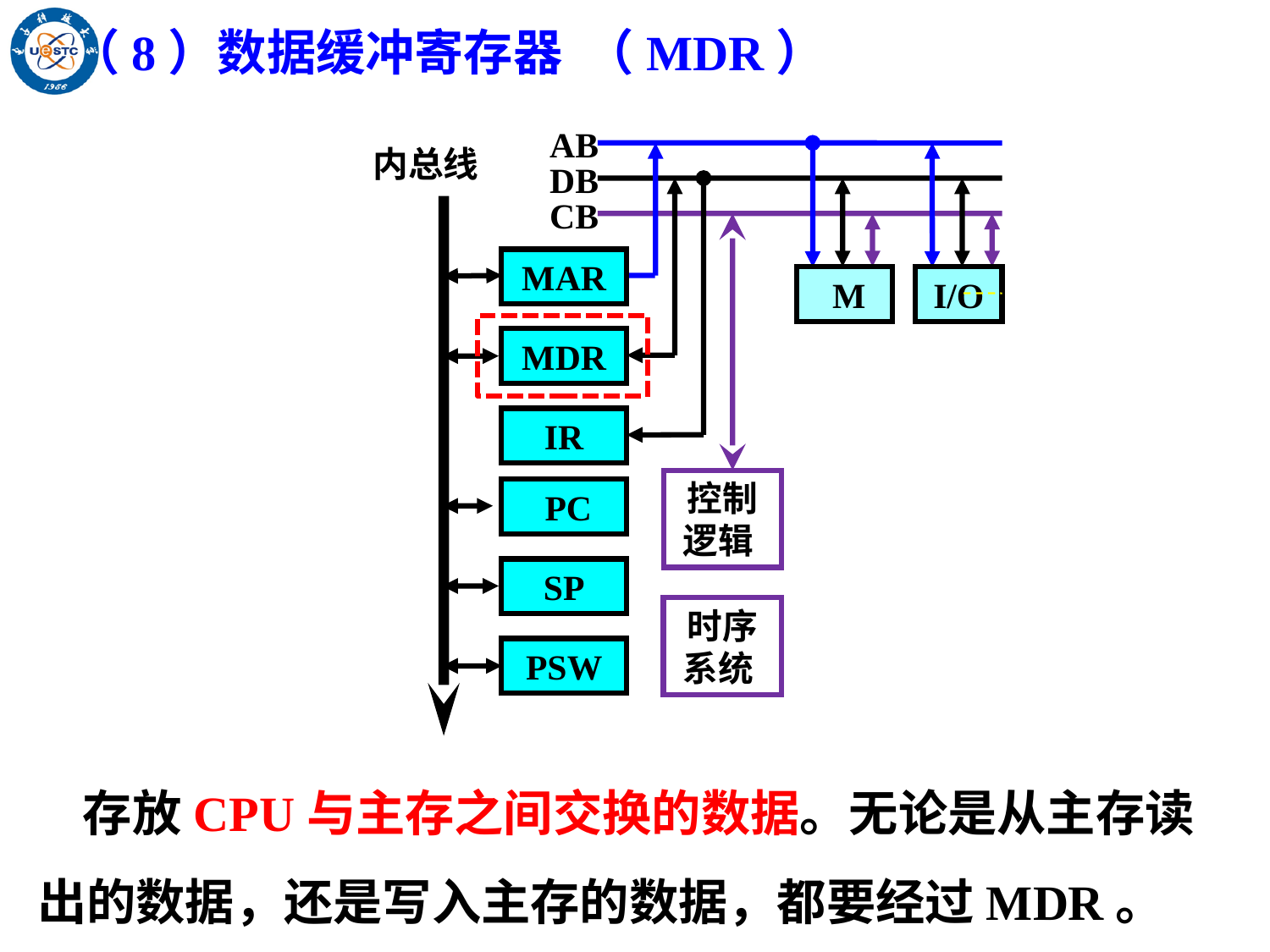

（8）数据缓冲寄存器  （MDR）
AB
内总线

DB

CB

MAR
 M
I/O

MDR

IR

控制逻辑
 PC

SP

时序系统
PSW

   存放CPU与主存之间交换的数据。无论是从主存读出的数据，还是写入主存的数据，都要经过MDR。